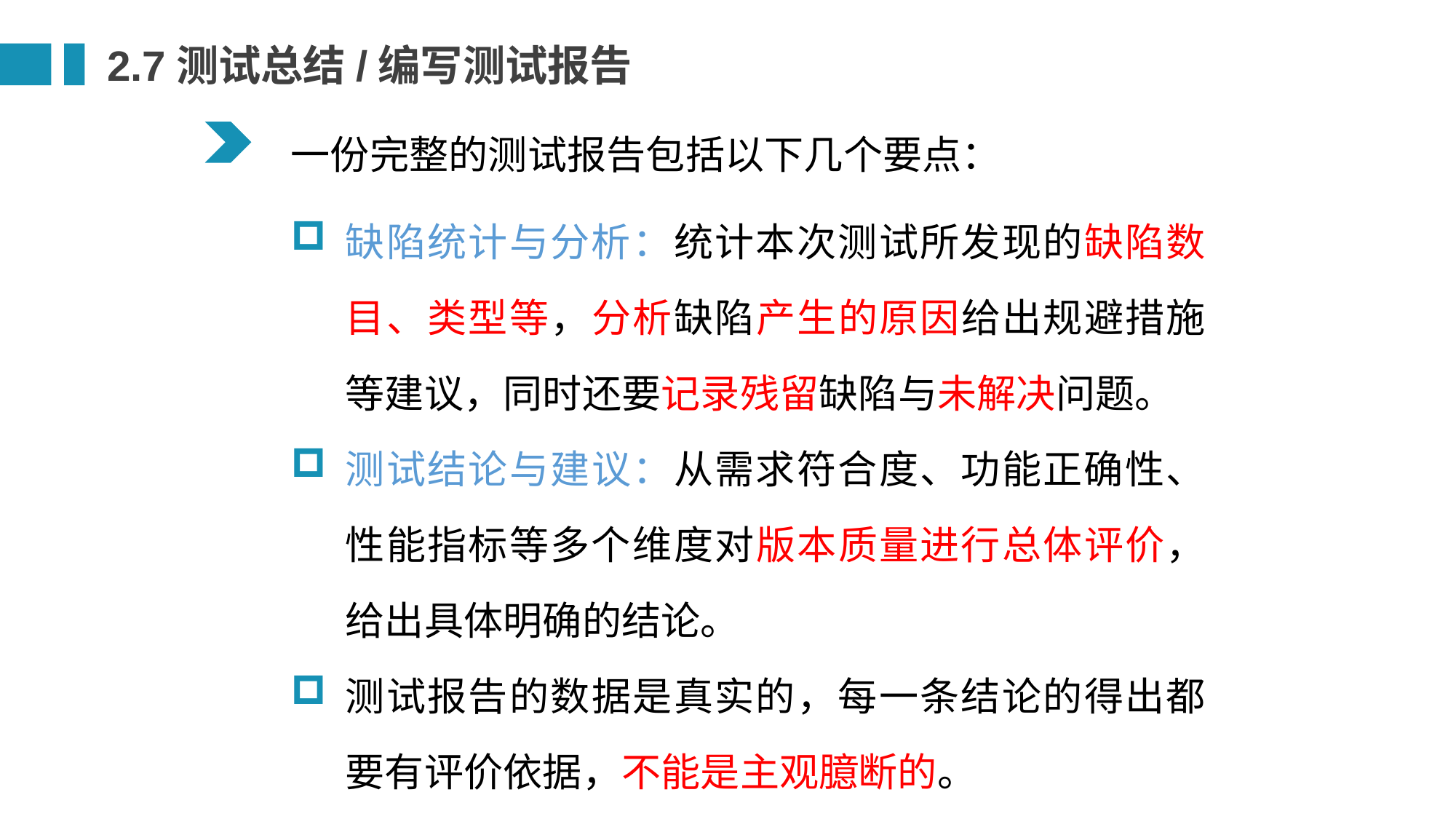

2.7测试总结/编写测试报告

一份完整的测试报告包括以下几个要点：

缺陷统计与分析：统计本次测试所发现的缺陷数目、类型等，分析缺陷产生的原因给出规避措施等建议，同时还要记录残留缺陷与未解决问题。
测试结论与建议：从需求符合度、功能正确性、性能指标等多个维度对版本质量进行总体评价，给出具体明确的结论。
测试报告的数据是真实的，每一条结论的得出都要有评价依据，不能是主观臆断的。

66